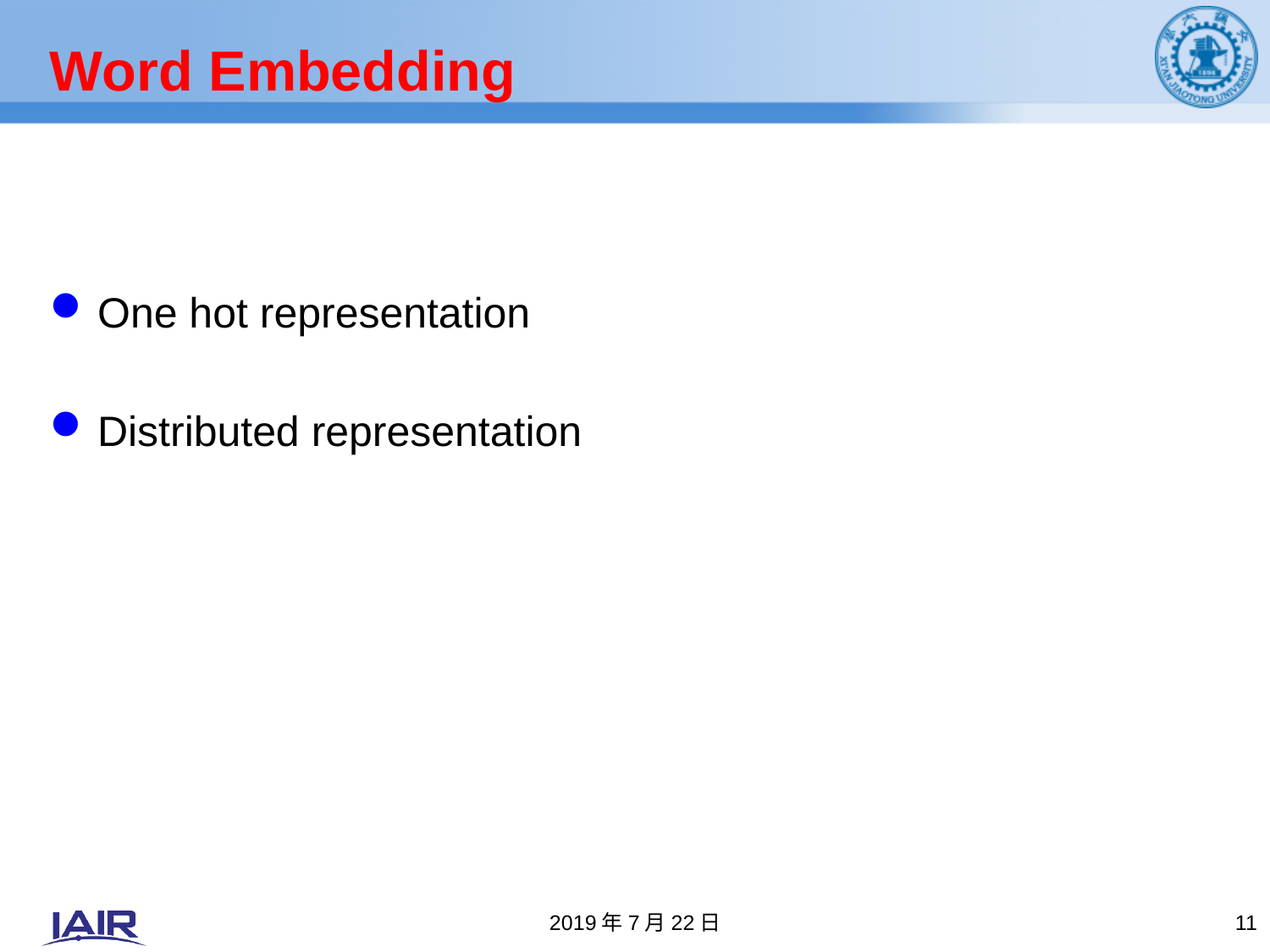

# Word Embedding

One hot representation

Distributed representation

2019年7月22日
11